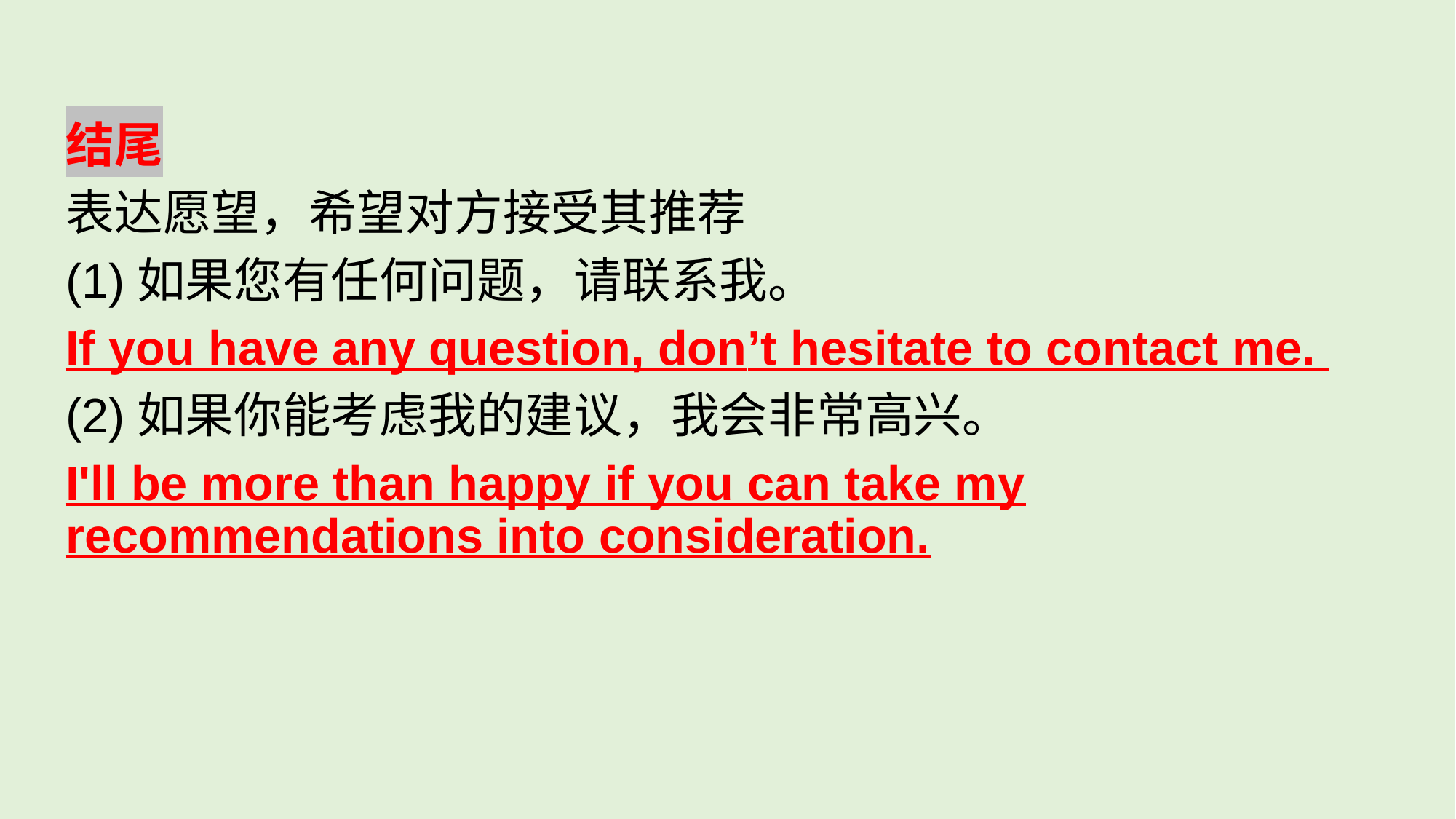

结尾
表达愿望，希望对方接受其推荐
(1)如果您有任何问题，请联系我。
If you have any question, don’t hesitate to contact me.
(2)如果你能考虑我的建议，我会非常高兴。
I'll be more than happy if you can take my recommendations into consideration.